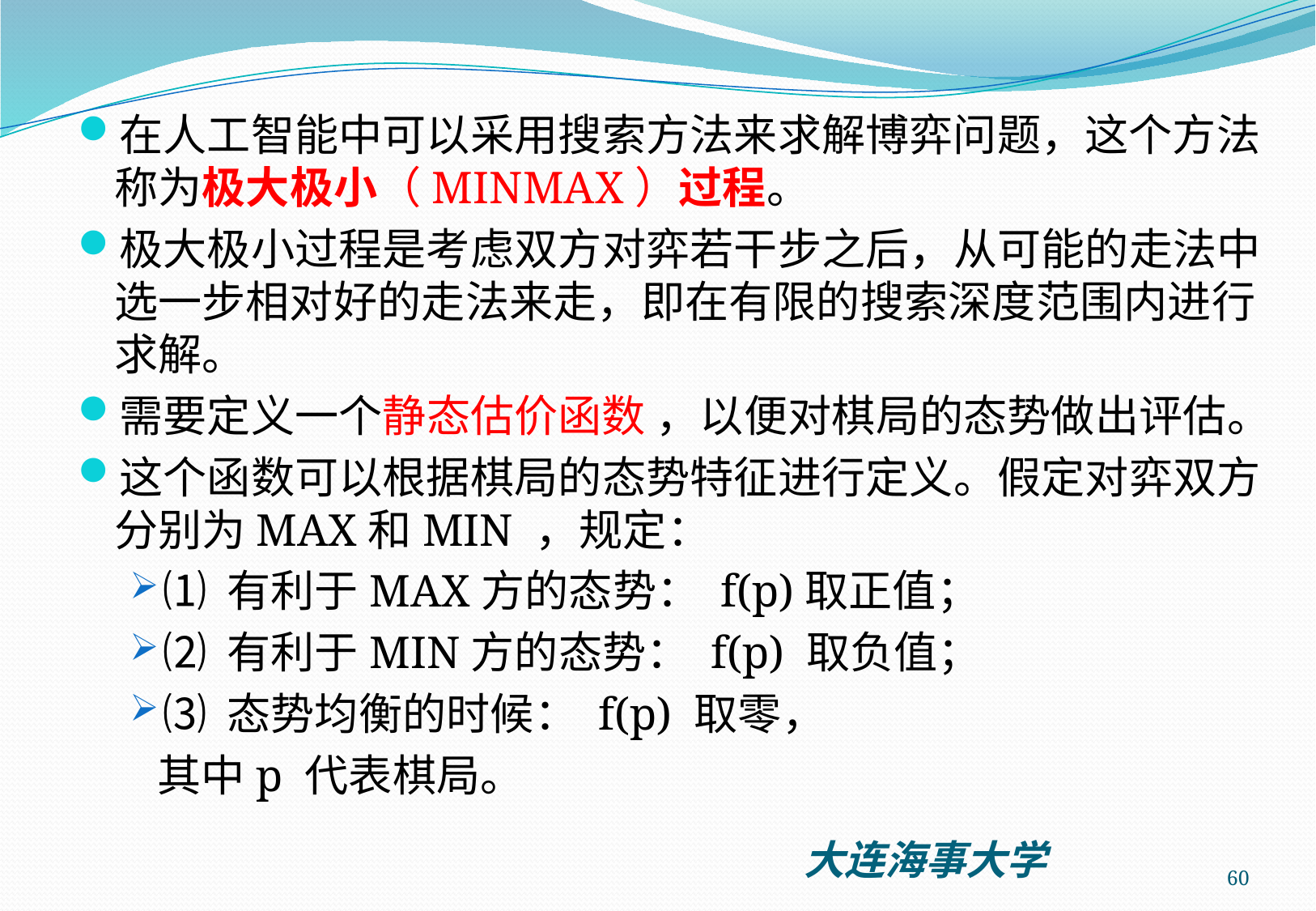

在人工智能中可以采用搜索方法来求解博弈问题，这个方法称为极大极小（MINMAX）过程。
极大极小过程是考虑双方对弈若干步之后，从可能的走法中选一步相对好的走法来走，即在有限的搜索深度范围内进行求解。
需要定义一个静态估价函数 ，以便对棋局的态势做出评估。
这个函数可以根据棋局的态势特征进行定义。假定对弈双方分别为MAX和MIN ，规定：
⑴ 有利于MAX方的态势： f(p)取正值；
⑵ 有利于MIN方的态势： f(p) 取负值；
⑶ 态势均衡的时候： f(p) 取零，
       其中p 代表棋局。
60